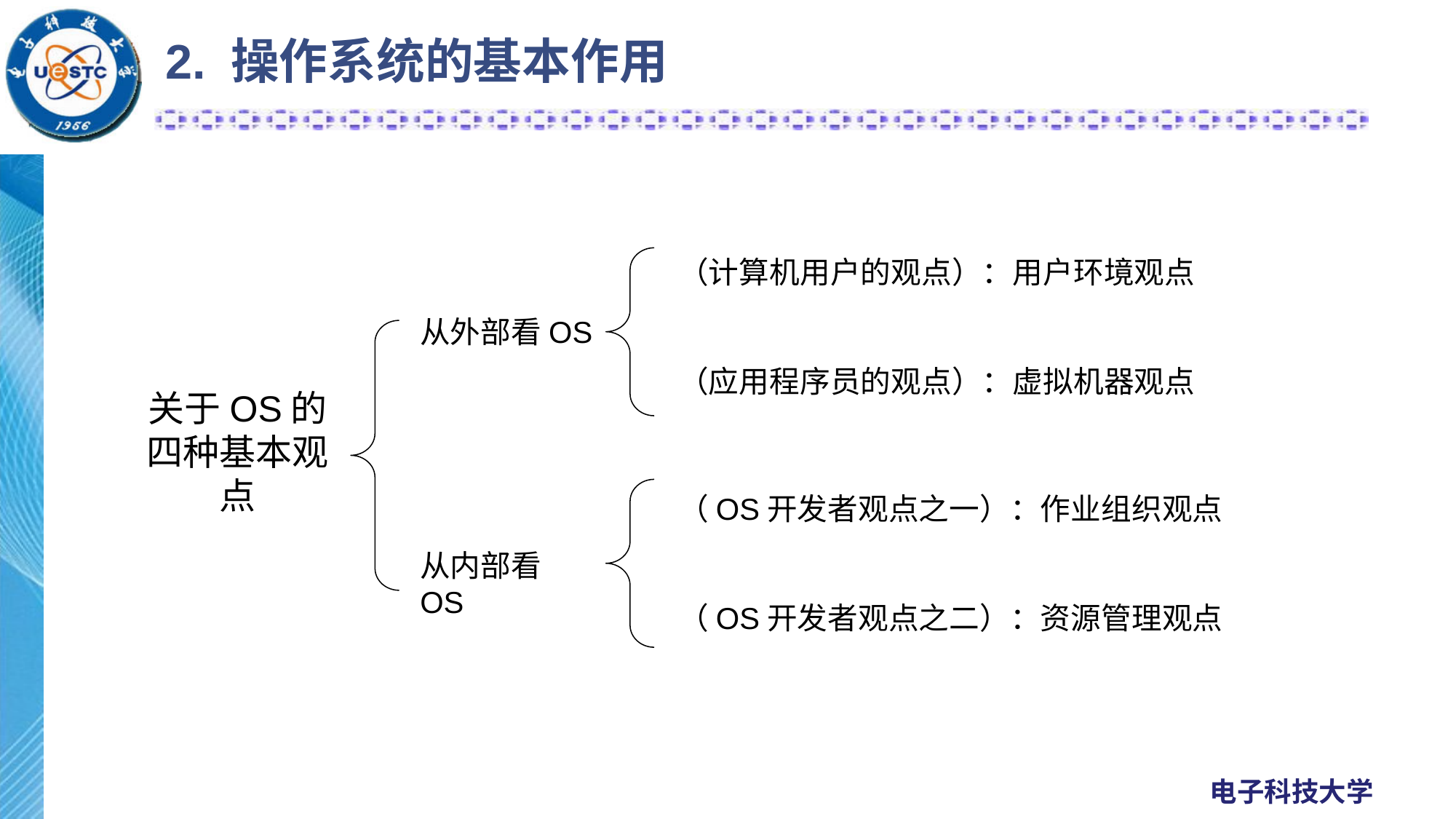

# 2. 操作系统的基本作用

（计算机用户的观点）：用户环境观点

（应用程序员的观点）：虚拟机器观点
从外部看OS

关于OS的四种基本观点

（OS开发者观点之一）：作业组织观点

（OS开发者观点之二）：资源管理观点
从内部看OS